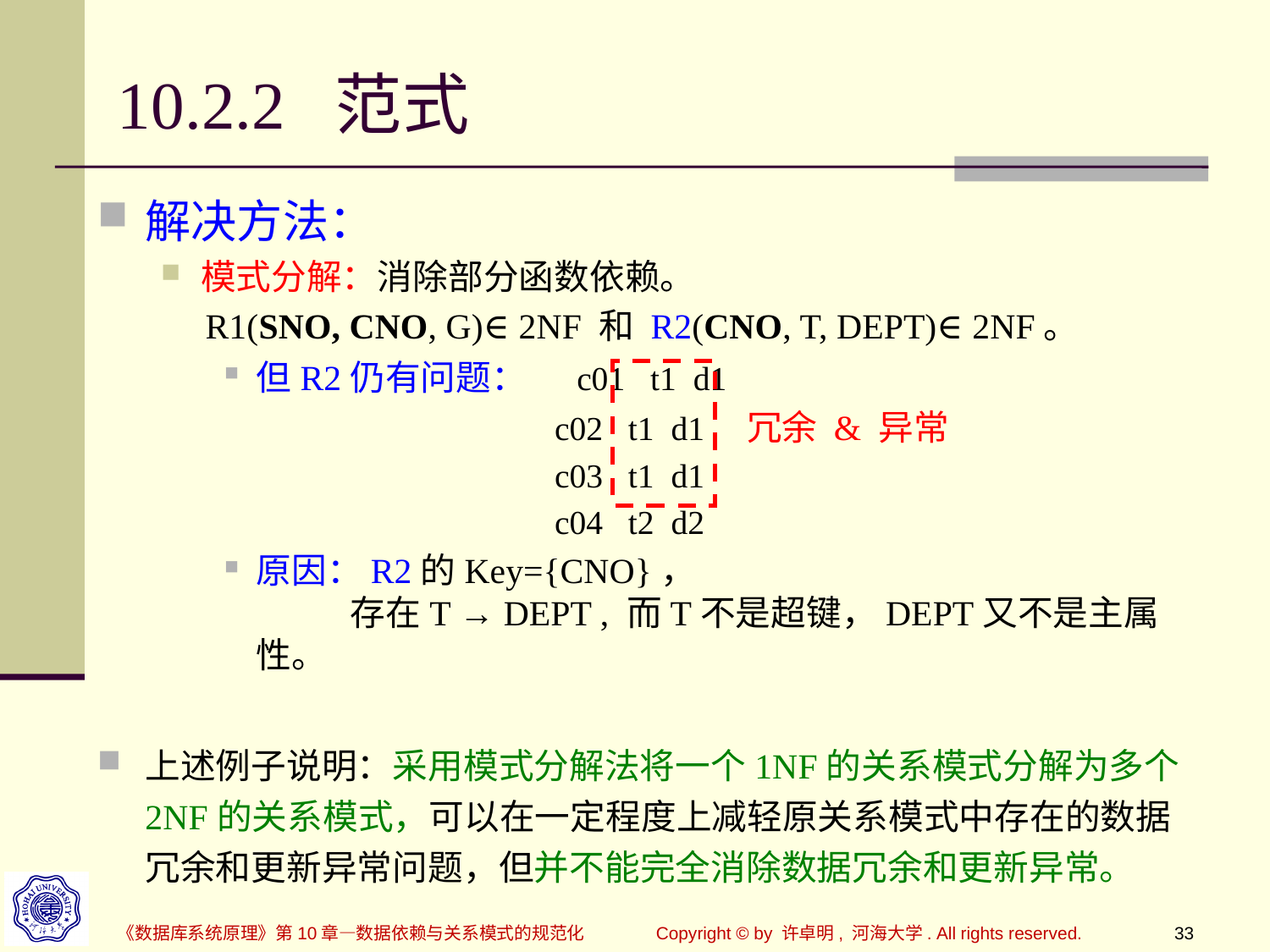

# 10.2.2  范式
解决方法：
模式分解：消除部分函数依赖。
     R1(SNO, CNO, G)∈2NF 和 R2(CNO, T, DEPT)∈2NF。
但R2仍有问题：     c01   t1  d1
                                       c02   t1  d1    冗余 & 异常
                                       c03   t1  d1
                                       c04   t2  d2
原因：R2的Key={CNO}，
            存在T → DEPT , 而T不是超键，DEPT又不是主属性。

上述例子说明：采用模式分解法将一个1NF的关系模式分解为多个2NF的关系模式，可以在一定程度上减轻原关系模式中存在的数据冗余和更新异常问题，但并不能完全消除数据冗余和更新异常。

《数据库系统原理》第10章—数据依赖与关系模式的规范化
Copyright © by 许卓明, 河海大学. All rights reserved.
33